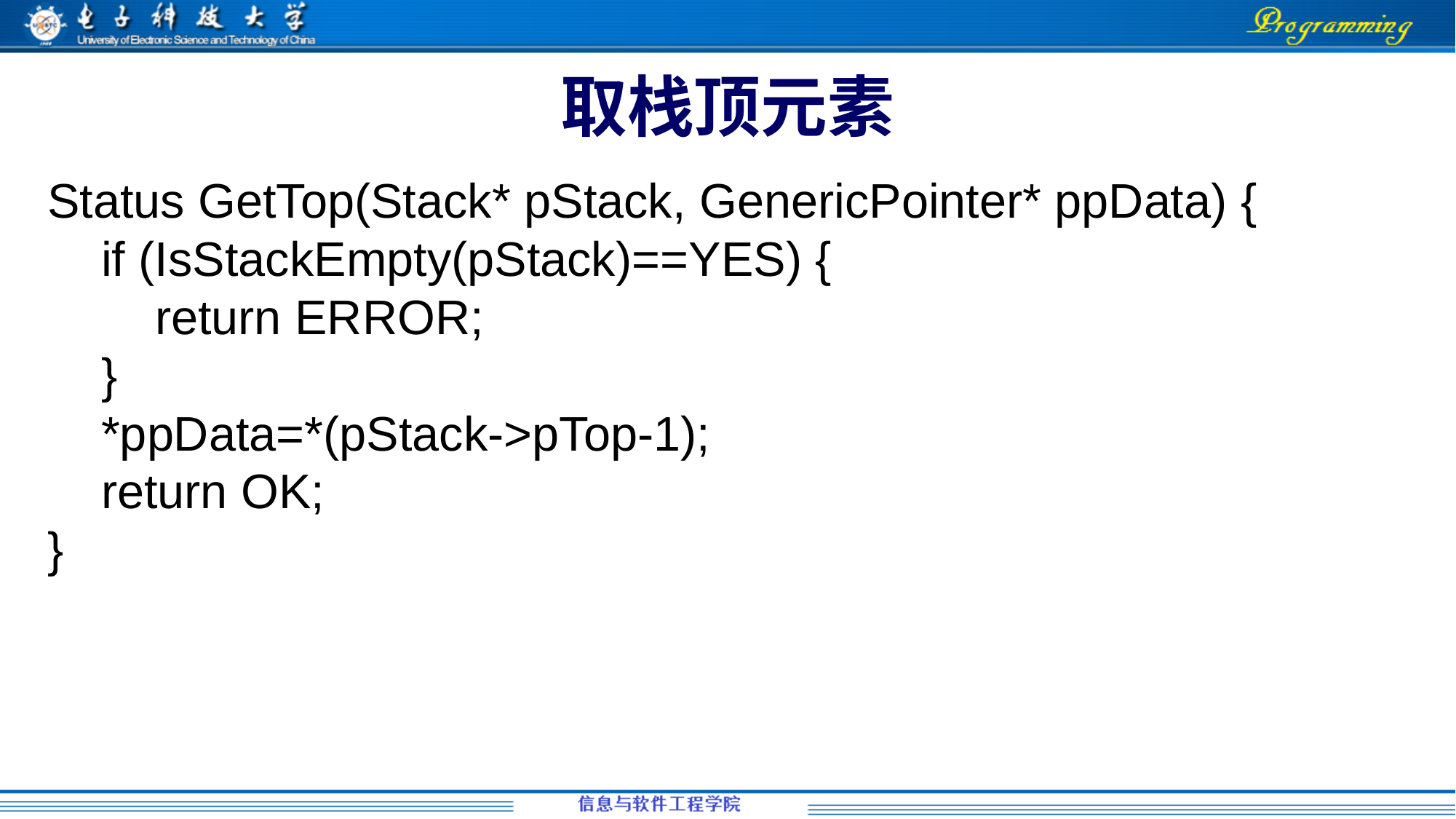

# 取栈顶元素
Status GetTop(Stack* pStack, GenericPointer* ppData) {
    if (IsStackEmpty(pStack)==YES) {
        return ERROR;
    }
    *ppData=*(pStack->pTop-1);
    return OK;
}